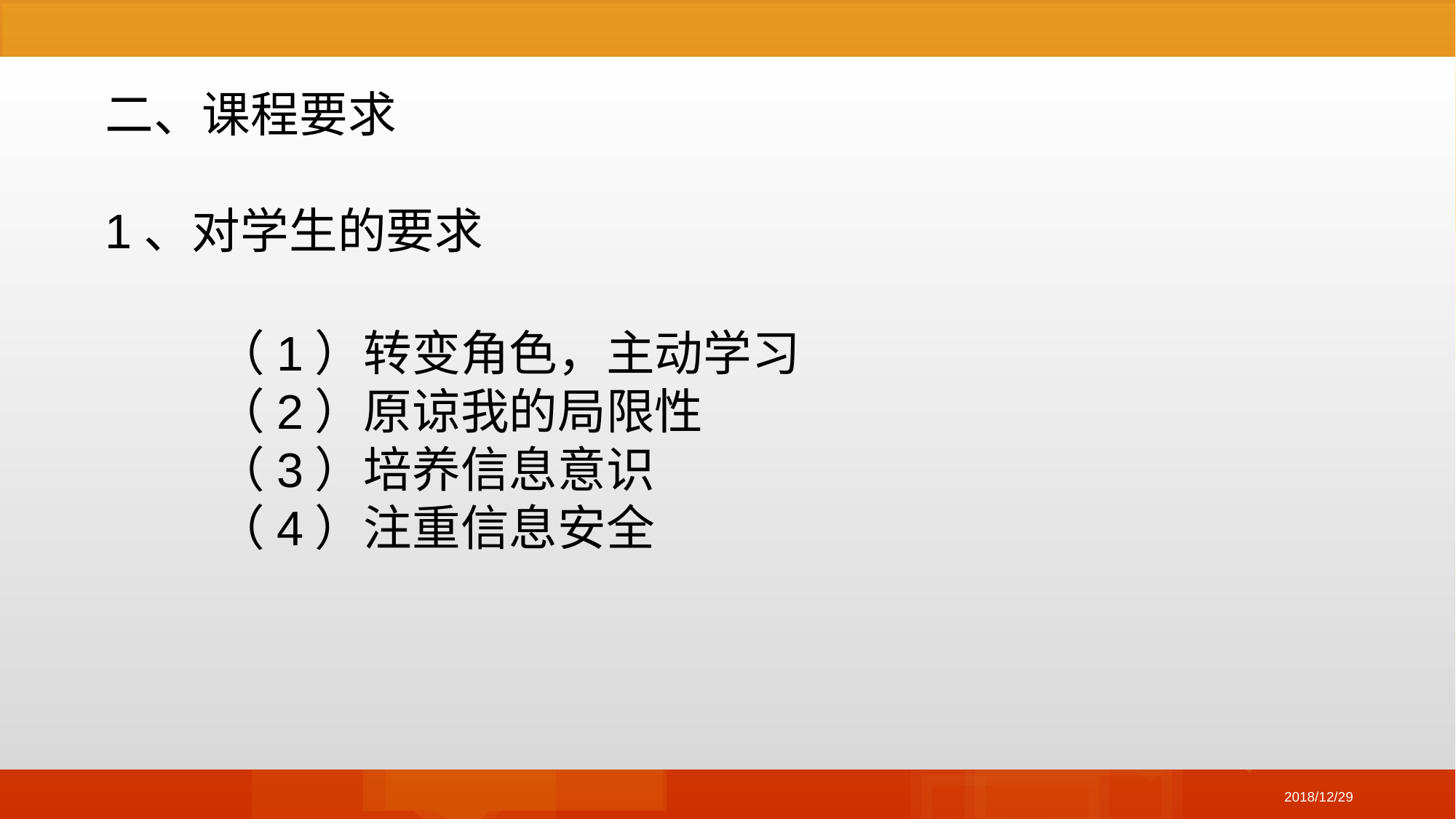

二、课程要求

1、对学生的要求
（1）转变角色，主动学习
（2）原谅我的局限性
（3）培养信息意识
（4）注重信息安全

2018/12/29